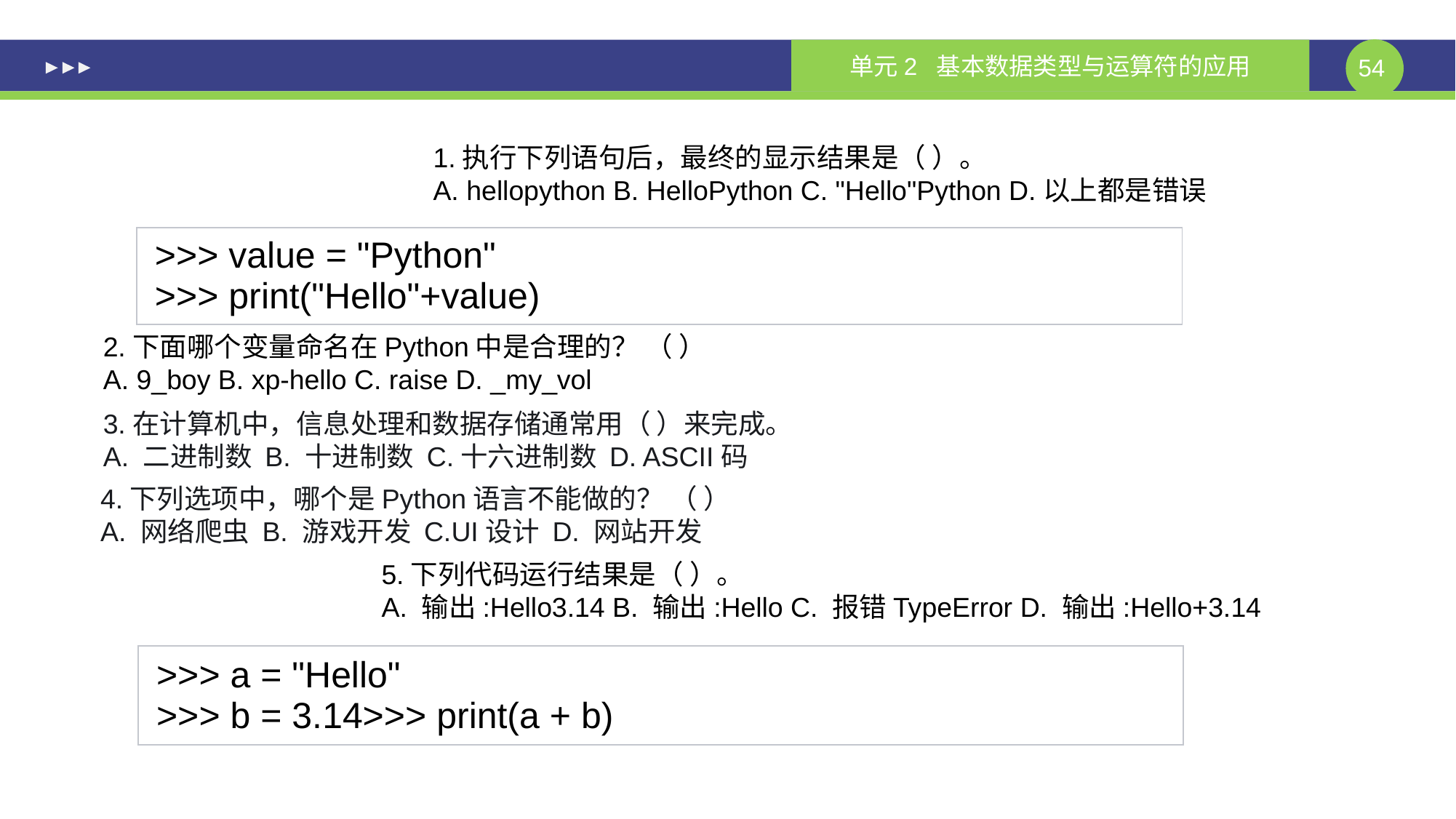

#
1.执行下列语句后，最终的显示结果是（ ）。
A. hellopython B. HelloPython C. "Hello"Python D.以上都是错误
| >>> value = "Python" >>> print("Hello"+value) |
| --- |
2.下面哪个变量命名在Python中是合理的？ （ ）
A. 9_boy B. xp-hello C. raise D. _my_vol
3.在计算机中，信息处理和数据存储通常用（ ）来完成。
A. 二进制数 B. 十进制数 C.十六进制数 D. ASCII码
4.下列选项中，哪个是Python语言不能做的？ （ ）
A. 网络爬虫 B. 游戏开发 C.UI设计 D. 网站开发
5.下列代码运行结果是（ ）。
A. 输出:Hello3.14 B. 输出:Hello C. 报错TypeError D. 输出:Hello+3.14
| >>> a = "Hello" >>> b = 3.14>>> print(a + b) |
| --- |